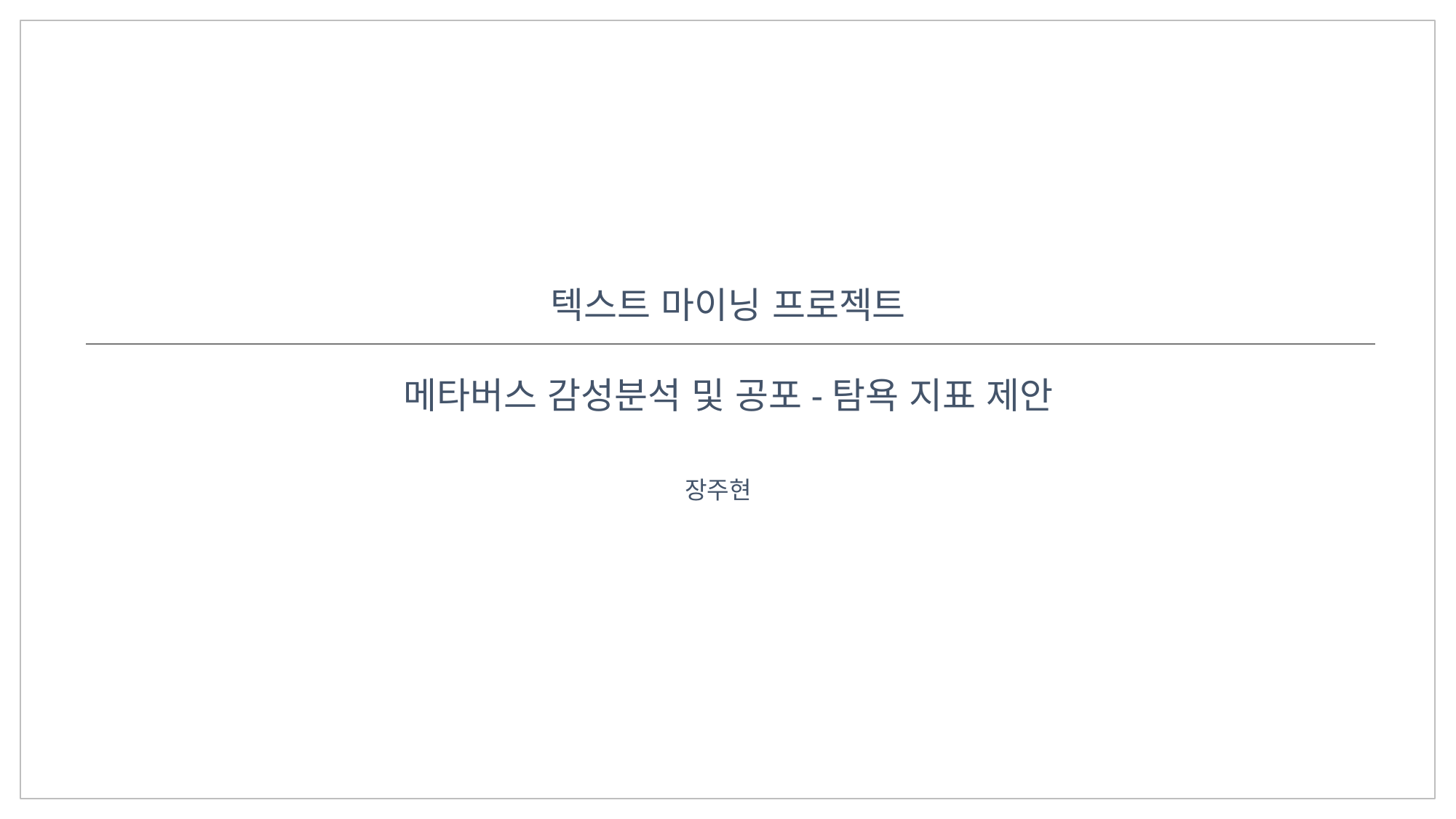

텍스트 마이닝 프로젝트

메타버스 감성분석 및 공포-탐욕 지표 제안

장주현